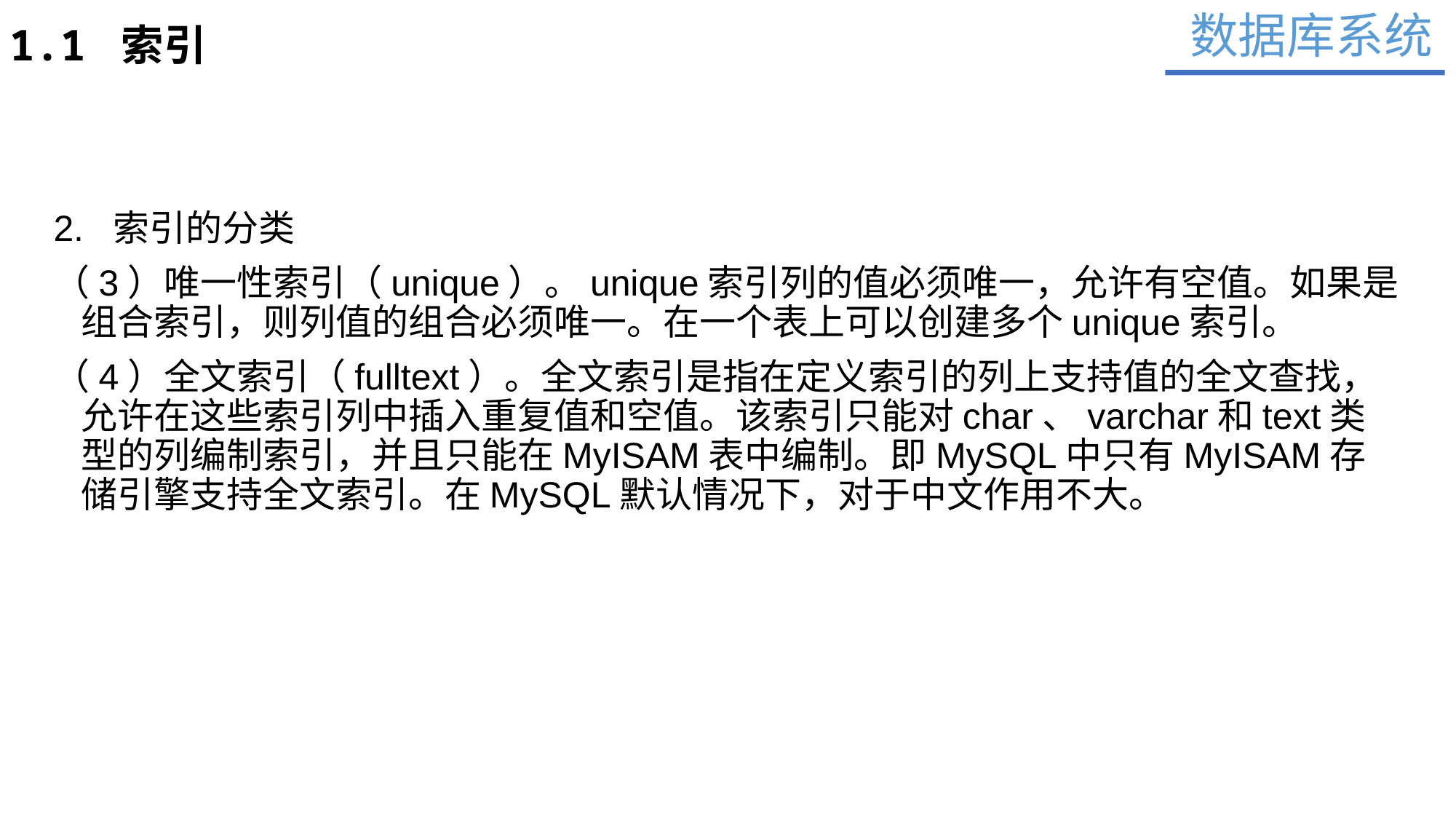

数据库系统
1.1 索引

2.  索引的分类
（3）唯一性索引（unique）。unique索引列的值必须唯一，允许有空值。如果是组合索引，则列值的组合必须唯一。在一个表上可以创建多个unique索引。
（4）全文索引（fulltext）。全文索引是指在定义索引的列上支持值的全文查找，允许在这些索引列中插入重复值和空值。该索引只能对char、varchar和text类型的列编制索引，并且只能在MyISAM表中编制。即MySQL中只有MyISAM存储引擎支持全文索引。在MySQL默认情况下，对于中文作用不大。